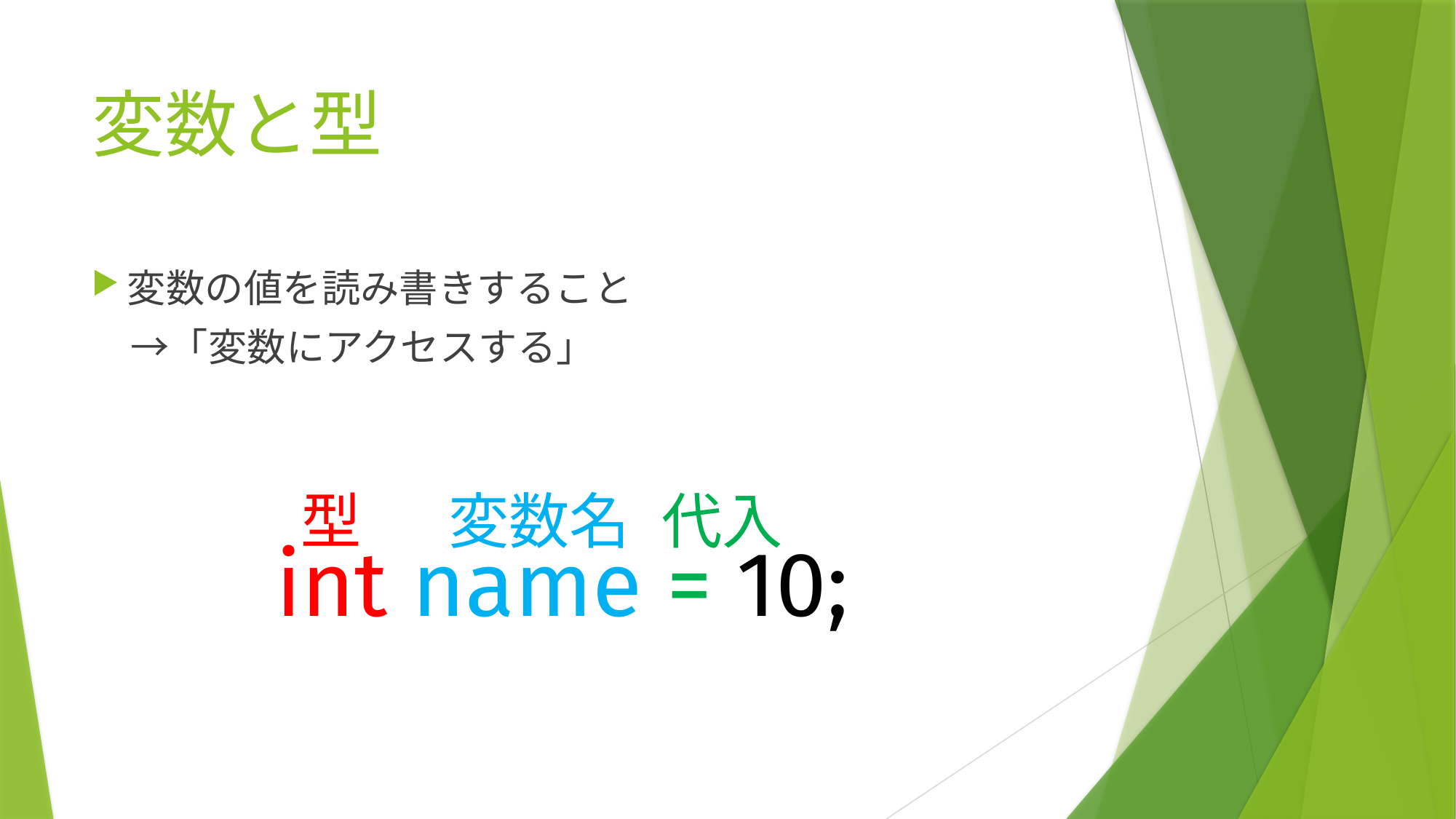

# 変数と型
変数の値を読み書きすること
　→「変数にアクセスする」
型
変数名
代入
int name = 10;